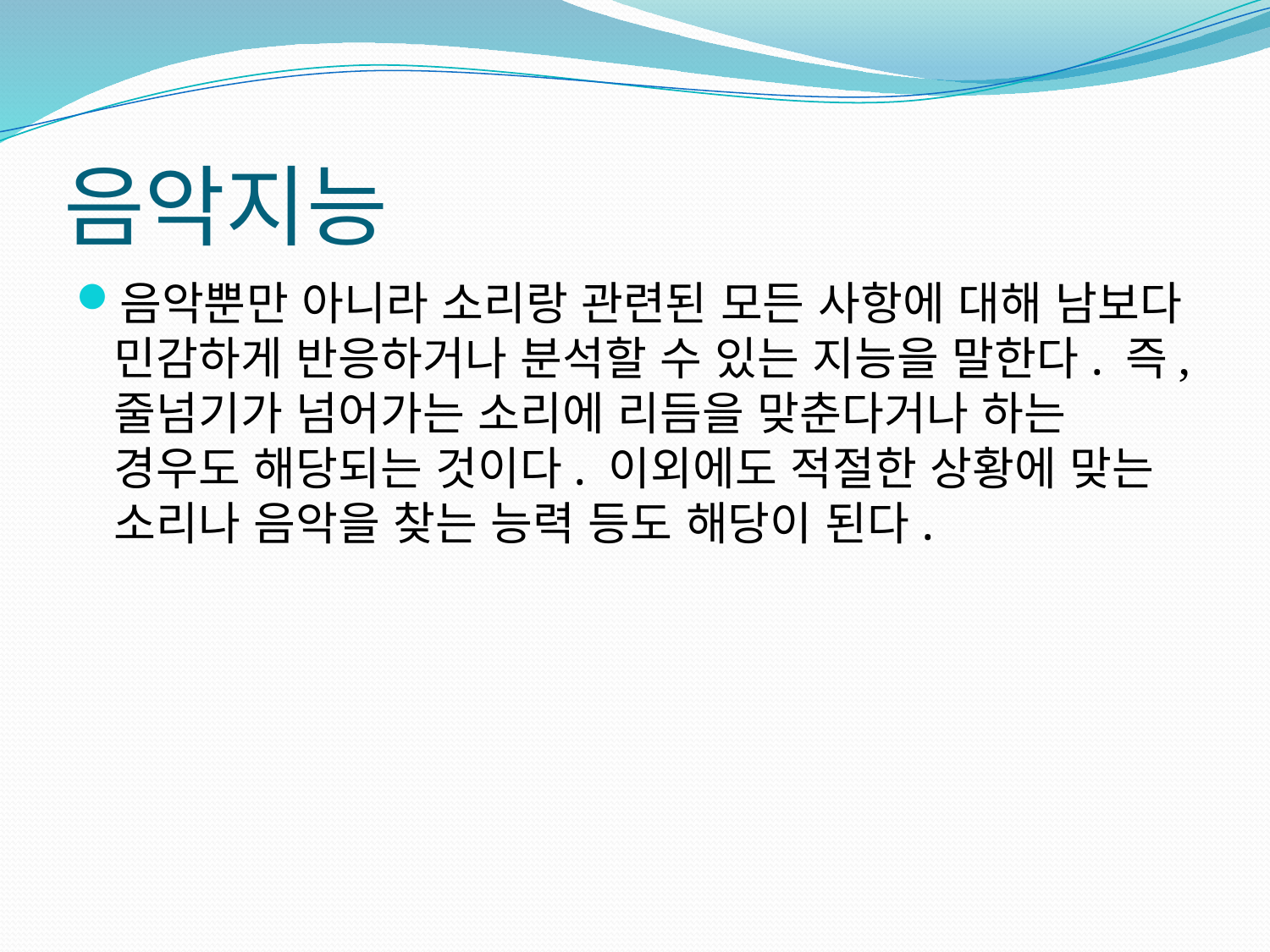

# 음악지능
음악뿐만 아니라 소리랑 관련된 모든 사항에 대해 남보다 민감하게 반응하거나 분석할 수 있는 지능을 말한다. 즉, 줄넘기가 넘어가는 소리에 리듬을 맞춘다거나 하는 경우도 해당되는 것이다. 이외에도 적절한 상황에 맞는 소리나 음악을 찾는 능력 등도 해당이 된다.